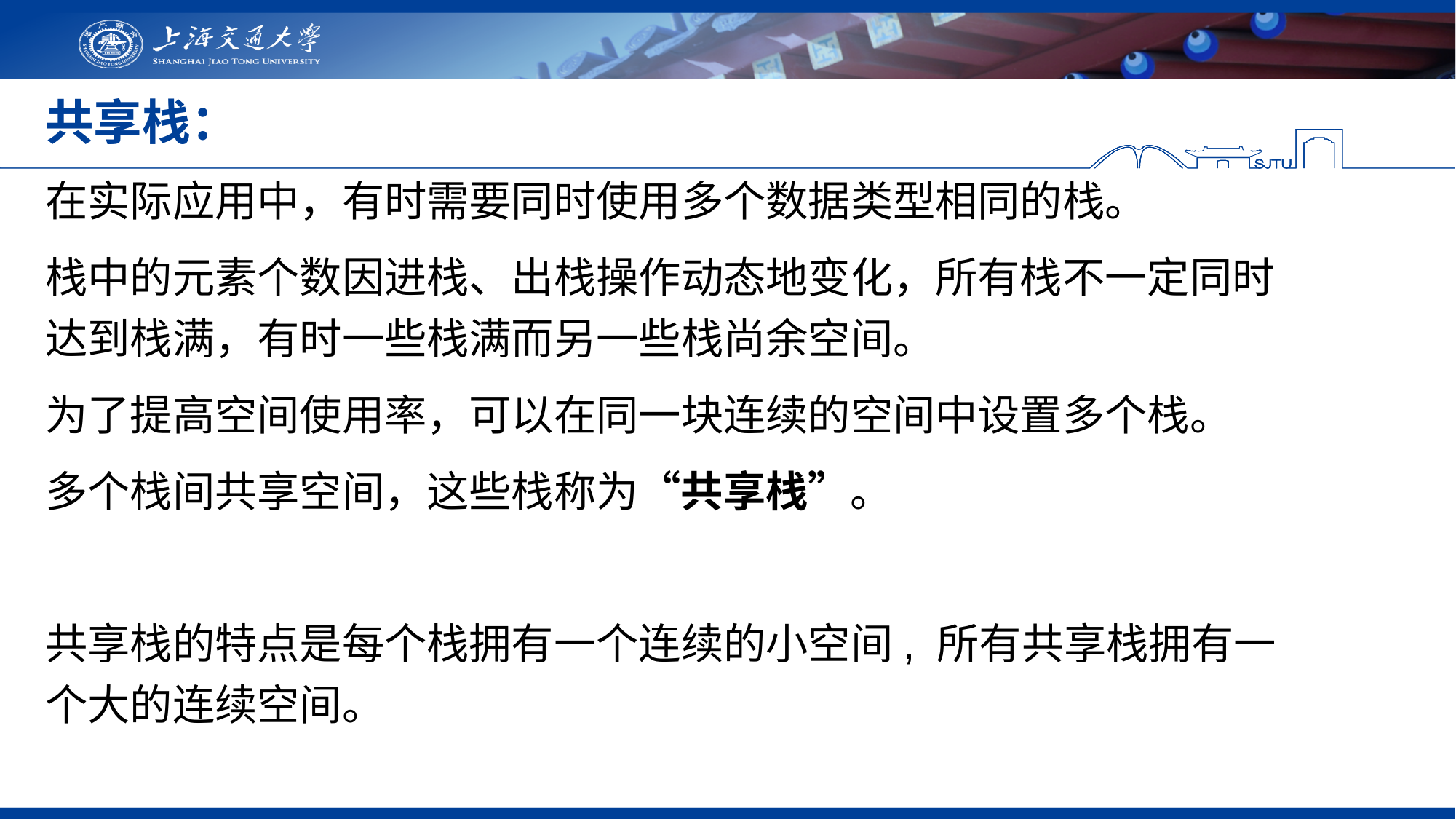

# 共享栈：
在实际应用中，有时需要同时使用多个数据类型相同的栈。
栈中的元素个数因进栈、出栈操作动态地变化，所有栈不一定同时达到栈满，有时一些栈满而另一些栈尚余空间。
为了提高空间使用率，可以在同一块连续的空间中设置多个栈。
多个栈间共享空间，这些栈称为“共享栈”。

共享栈的特点是每个栈拥有一个连续的小空间, 所有共享栈拥有一个大的连续空间。